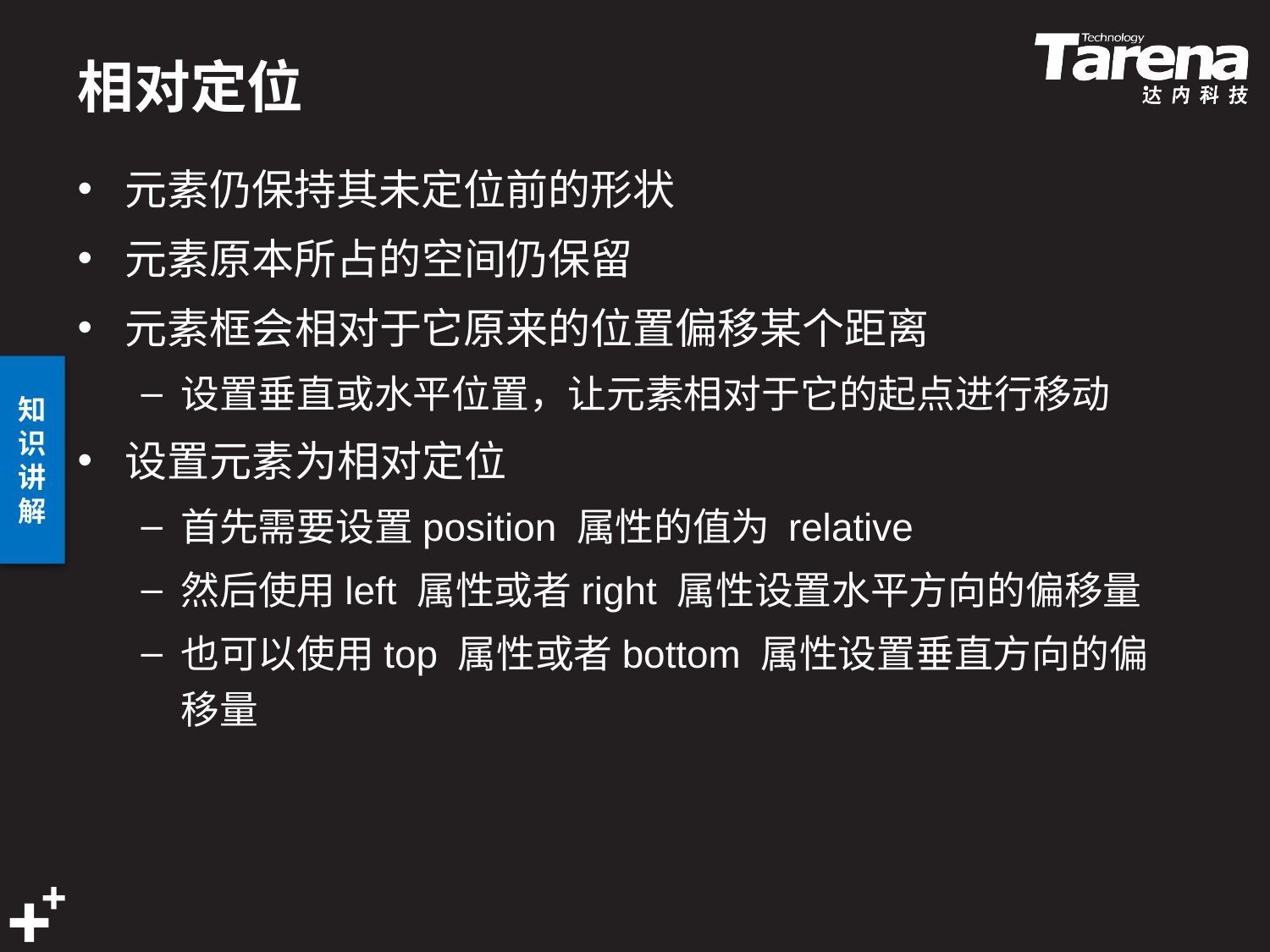

# 相对定位
元素仍保持其未定位前的形状
元素原本所占的空间仍保留
元素框会相对于它原来的位置偏移某个距离
设置垂直或水平位置，让元素相对于它的起点进行移动
设置元素为相对定位
首先需要设置position 属性的值为 relative
然后使用left 属性或者right 属性设置水平方向的偏移量
也可以使用top 属性或者bottom 属性设置垂直方向的偏移量